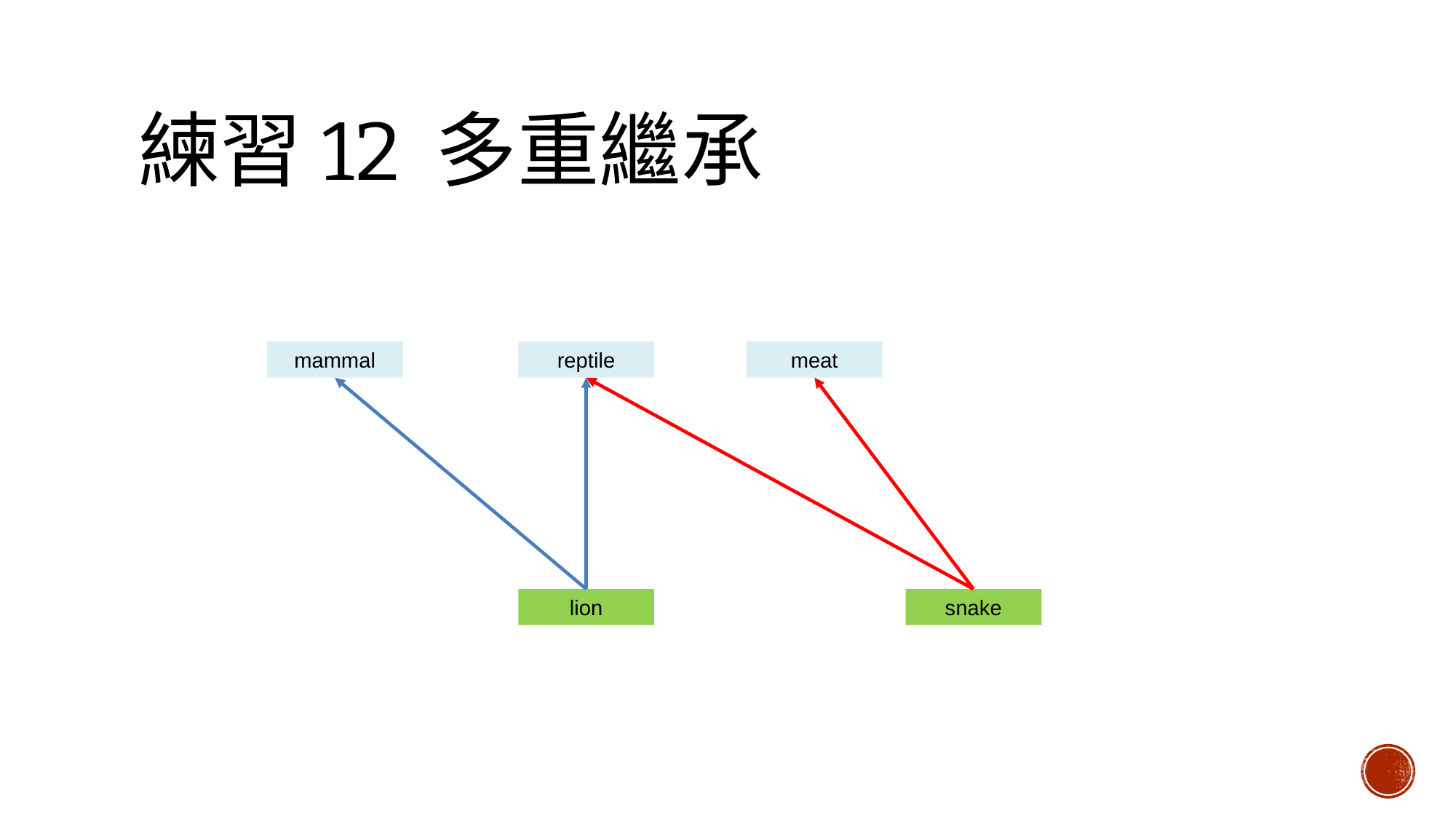

# 練習12 多重繼承
mammal
reptile
meat
lion
snake